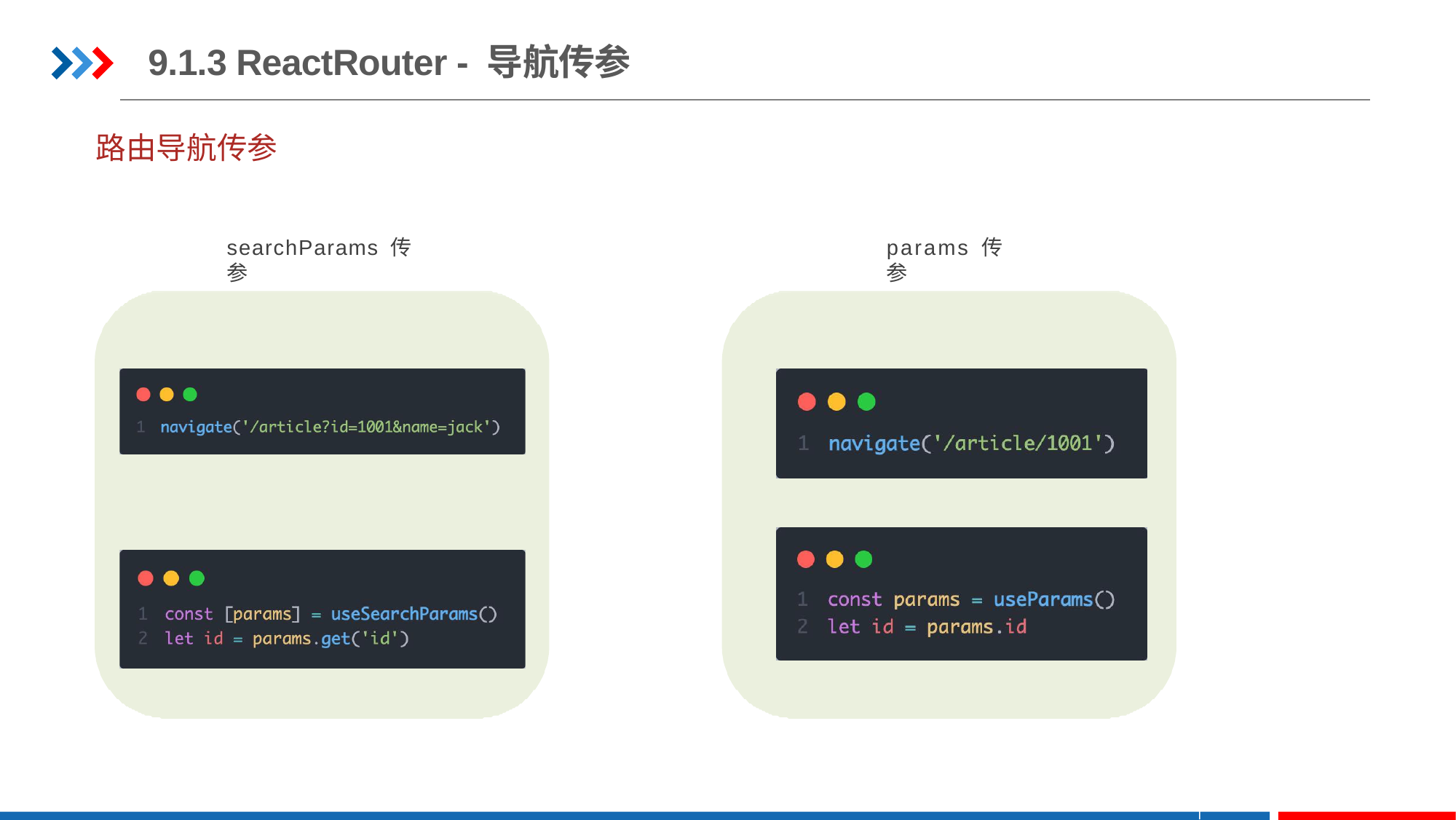

9.1.3 ReactRouter - 导航传参
路由导航传参
searchParams 传参
params 传参